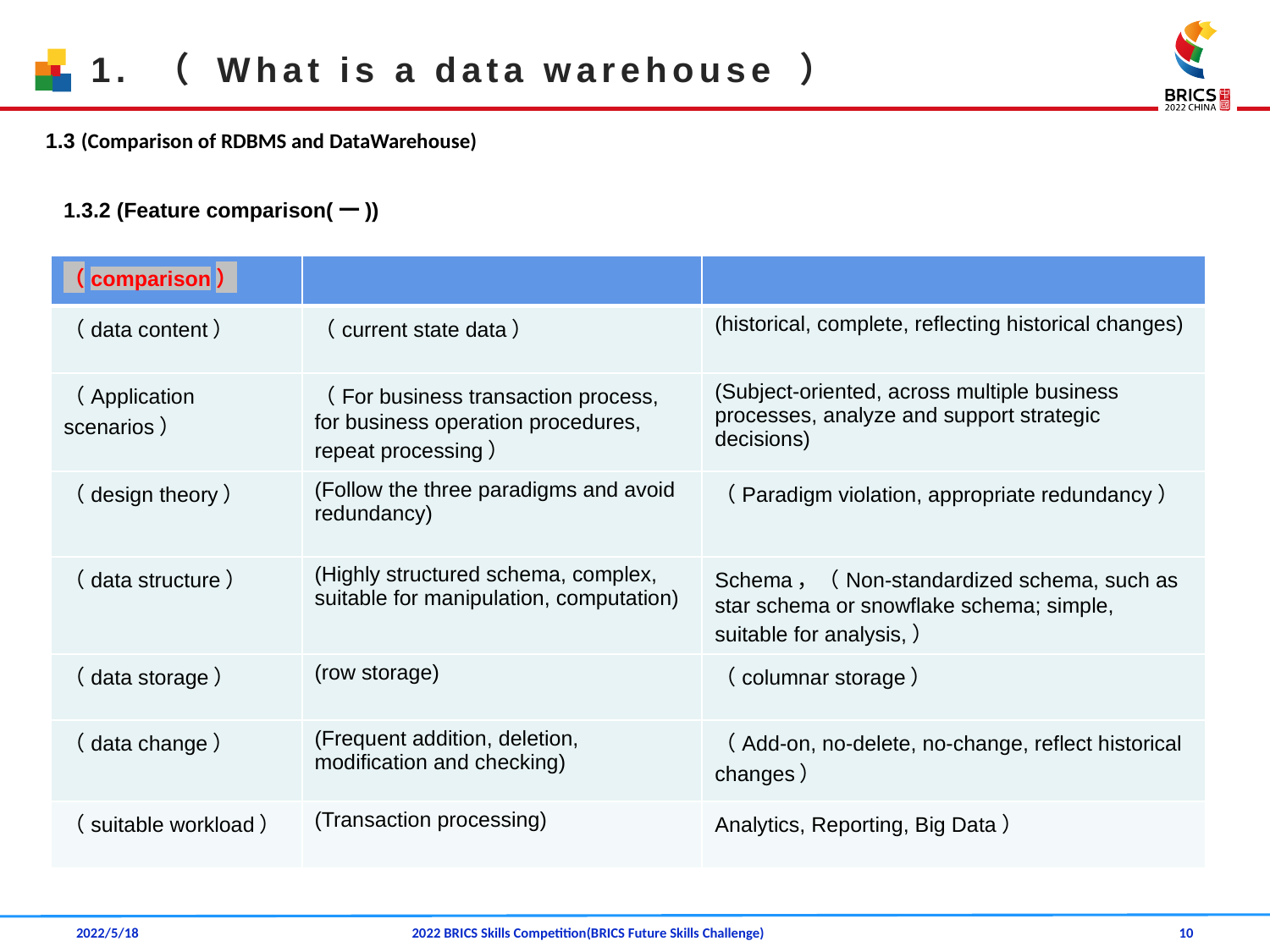

1. （ What is a data warehouse ）
1.3 (Comparison of RDBMS and DataWarehouse)
1.3.2 (Feature comparison(一))
| （comparison） |  |  |
| --- | --- | --- |
| （data content） | （current state data） | (historical, complete, reflecting historical changes) |
| （Application scenarios） | （For business transaction process, for business operation procedures, repeat processing） | (Subject-oriented, across multiple business processes, analyze and support strategic decisions) |
| （design theory） | (Follow the three paradigms and avoid redundancy) | （Paradigm violation, appropriate redundancy） |
| （data structure） | (Highly structured schema, complex, suitable for manipulation, computation) | Schema，（Non-standardized schema, such as star schema or snowflake schema; simple, suitable for analysis,） |
| （data storage） | (row storage) | （columnar storage） |
| （data change） | (Frequent addition, deletion, modification and checking) | （Add-on, no-delete, no-change, reflect historical changes） |
| （suitable workload） | (Transaction processing) | Analytics, Reporting, Big Data） |
2022/5/18
2022 BRICS Skills Competition(BRICS Future Skills Challenge)
10